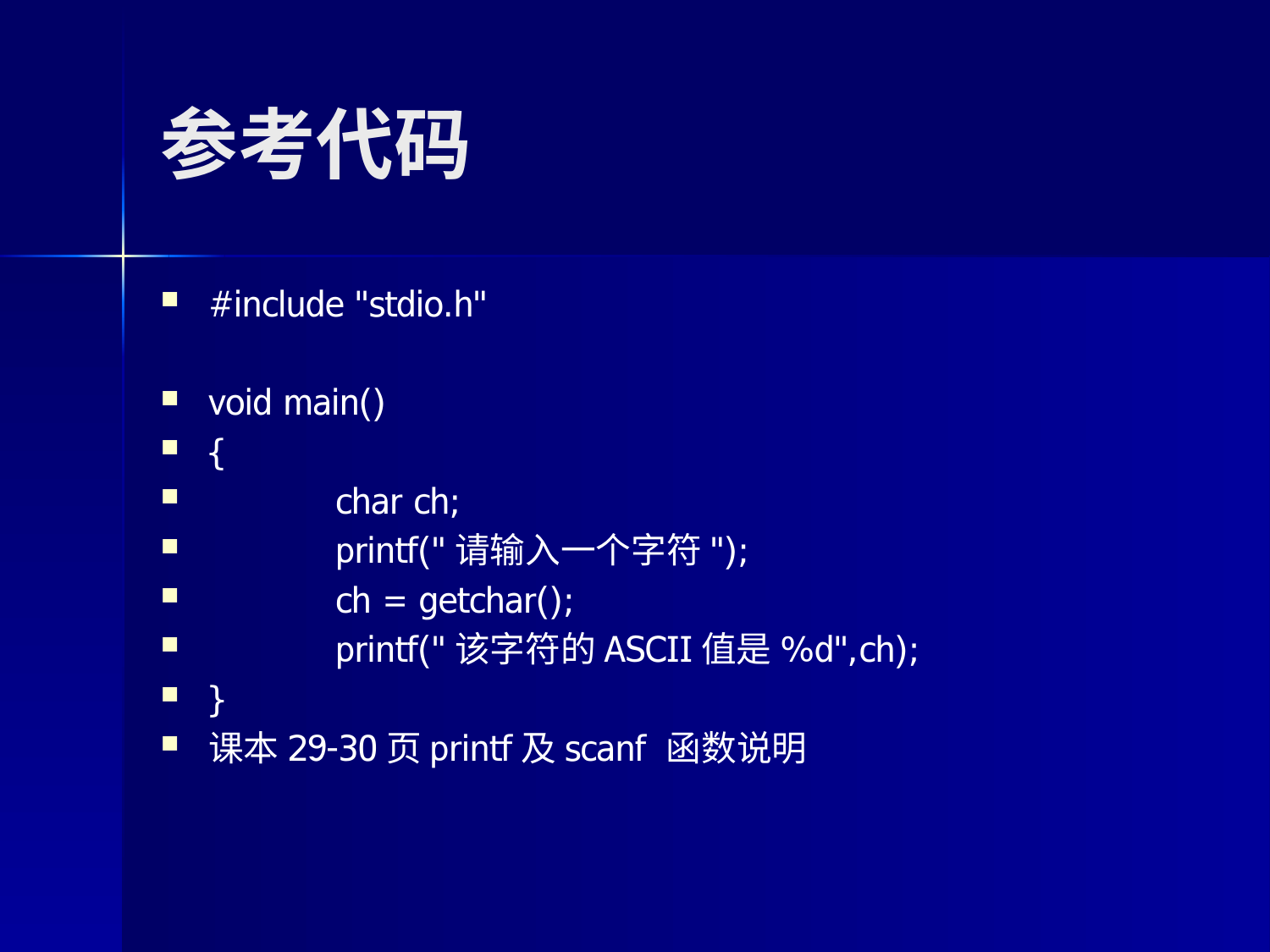

# 参考代码
#include "stdio.h"

void main()
{
	char ch;
	printf("请输入一个字符");
	ch = getchar();
	printf("该字符的ASCII值是%d",ch);
}
课本29-30页printf及scanf 函数说明